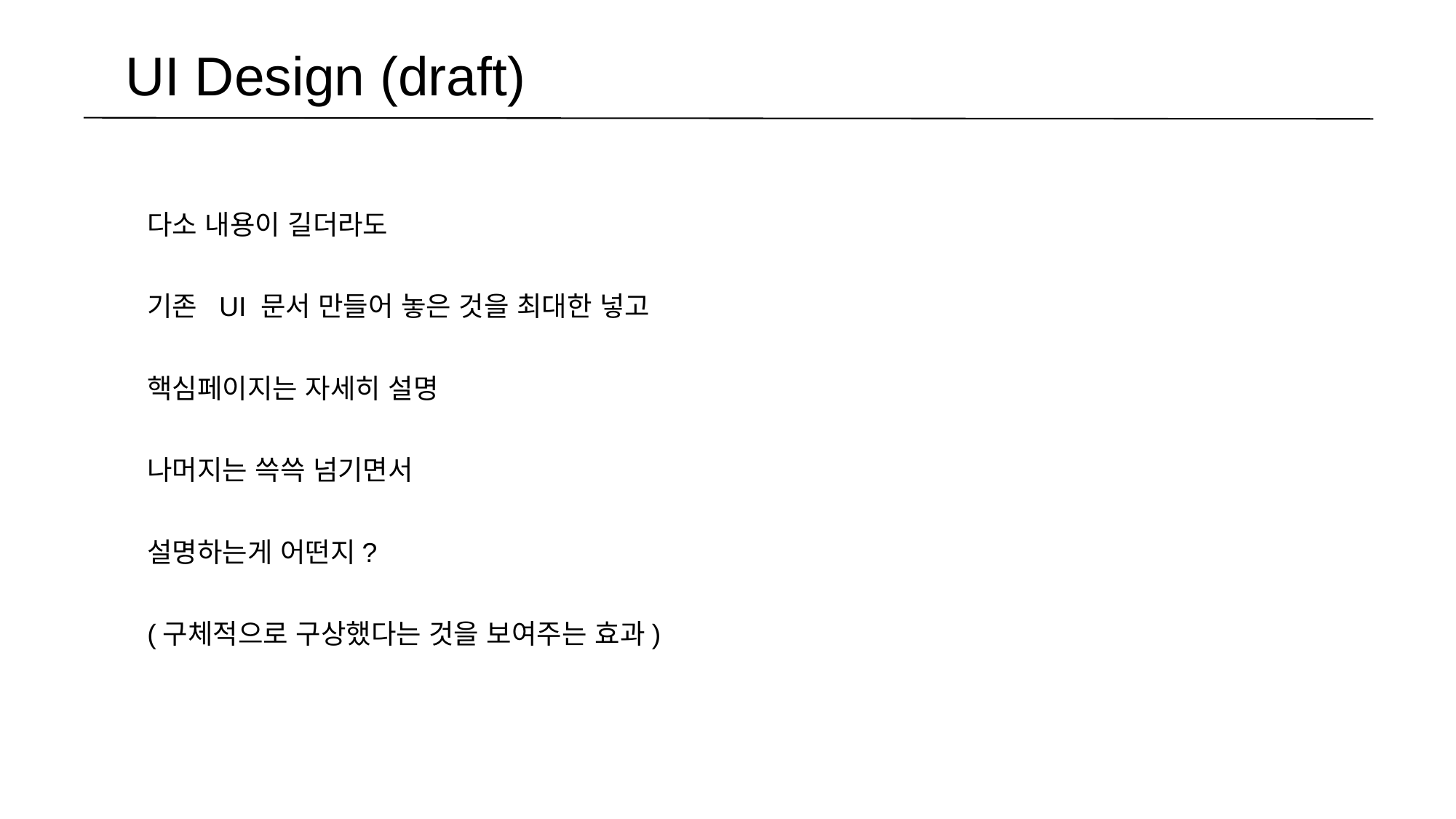

UI Design (draft)
다소 내용이 길더라도
기존  UI 문서 만들어 놓은 것을 최대한 넣고
핵심페이지는 자세히 설명
나머지는 쓱쓱 넘기면서
설명하는게 어떤지?
(구체적으로 구상했다는 것을 보여주는 효과)